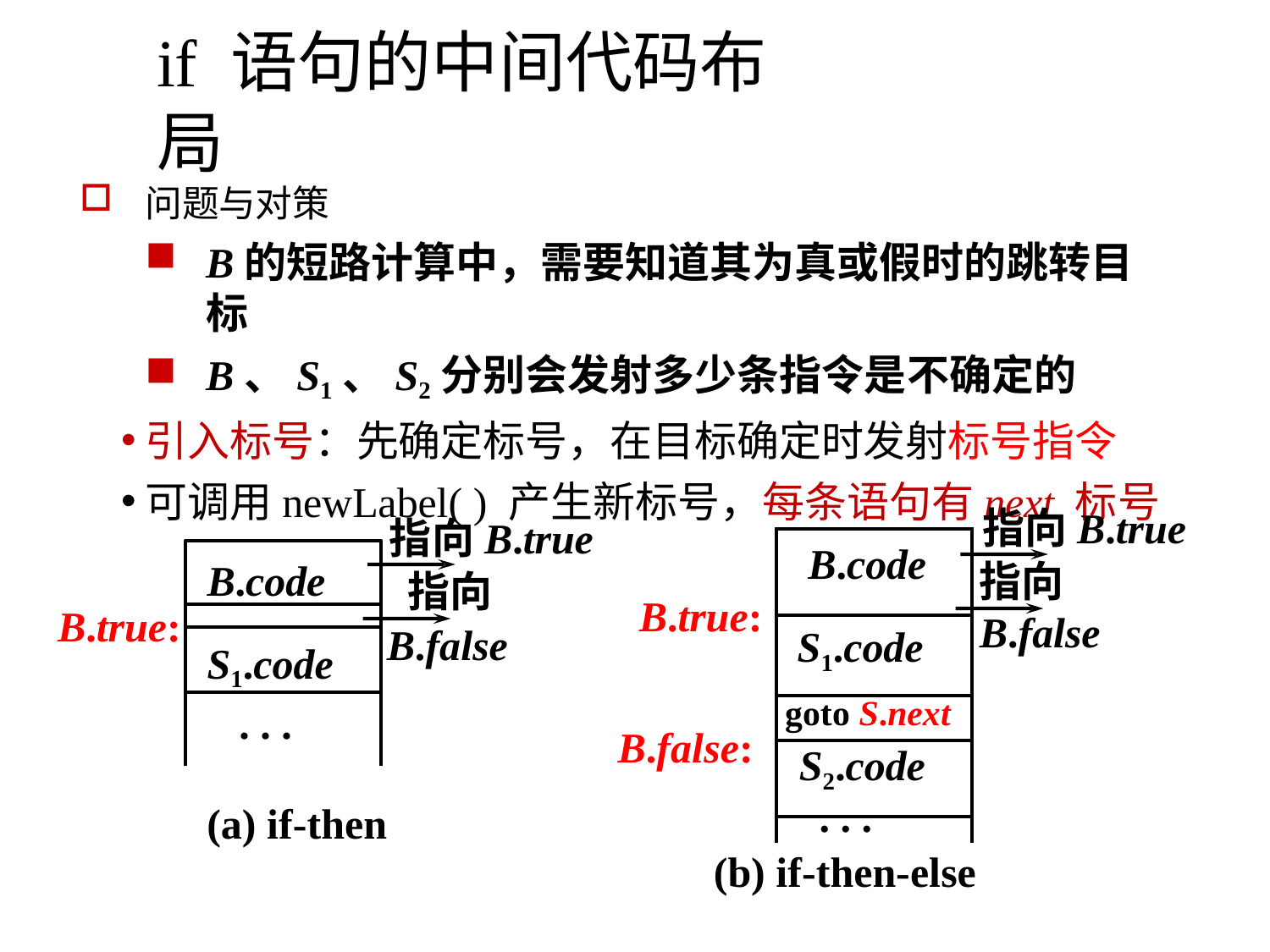

# if 语句的中间代码布局
问题与对策
B的短路计算中，需要知道其为真或假时的跳转目标
B、S1、S2分别会发射多少条指令是不确定的
引入标号：先确定标号，在目标确定时发射标号指令
可调用newLabel( ) 产生新标号，每条语句有next 标号
指向B.true
指向B.false
指向B.true  指向B.false
| B.code |
| --- |
| S1.code |
| goto S.next |
| S2.code |
| . . . |

B.code

B.true:
B.true:

S1.code
. . .
B.false:
(a) if-then
(b) if-then-else
22